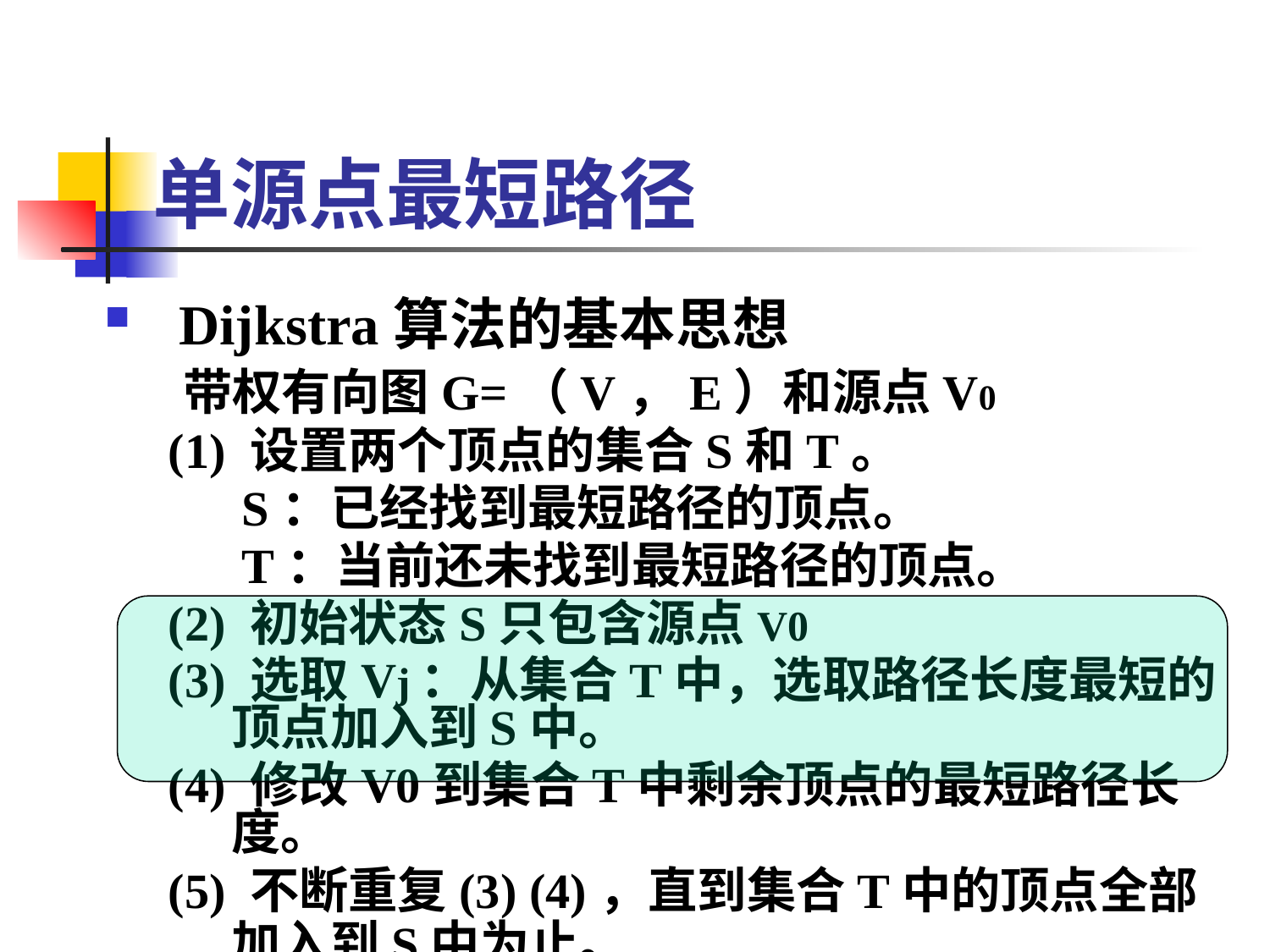

单源点最短路径
Dijkstra算法的基本思想
     带权有向图G=（V，E）和源点V0
(1) 设置两个顶点的集合S和T。
      S：已经找到最短路径的顶点。
      T：当前还未找到最短路径的顶点。
(2) 初始状态S只包含源点V0
(3) 选取Vj：从集合T中，选取路径长度最短的顶点加入到S中。
(4) 修改V0到集合T中剩余顶点的最短路径长度。
(5) 不断重复(3) (4)，直到集合T中的顶点全部加入到S中为止。

105